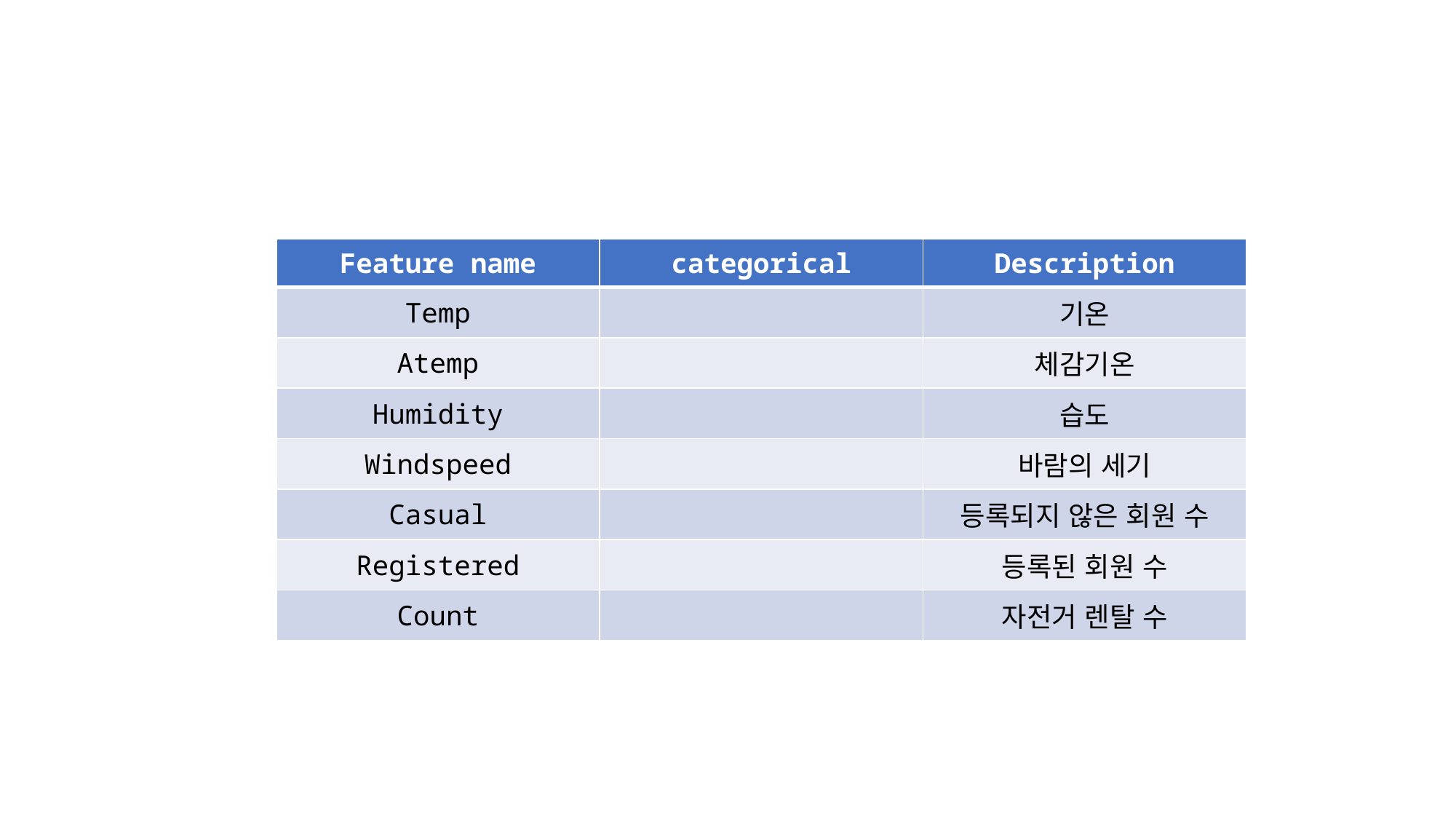

| Feature name | categorical | Description |
| --- | --- | --- |
| Temp |  | 기온 |
| Atemp |  | 체감기온 |
| Humidity |  | 습도 |
| Windspeed |  | 바람의 세기 |
| Casual |  | 등록되지 않은 회원 수 |
| Registered |  | 등록된 회원 수 |
| Count |  | 자전거 렌탈 수 |